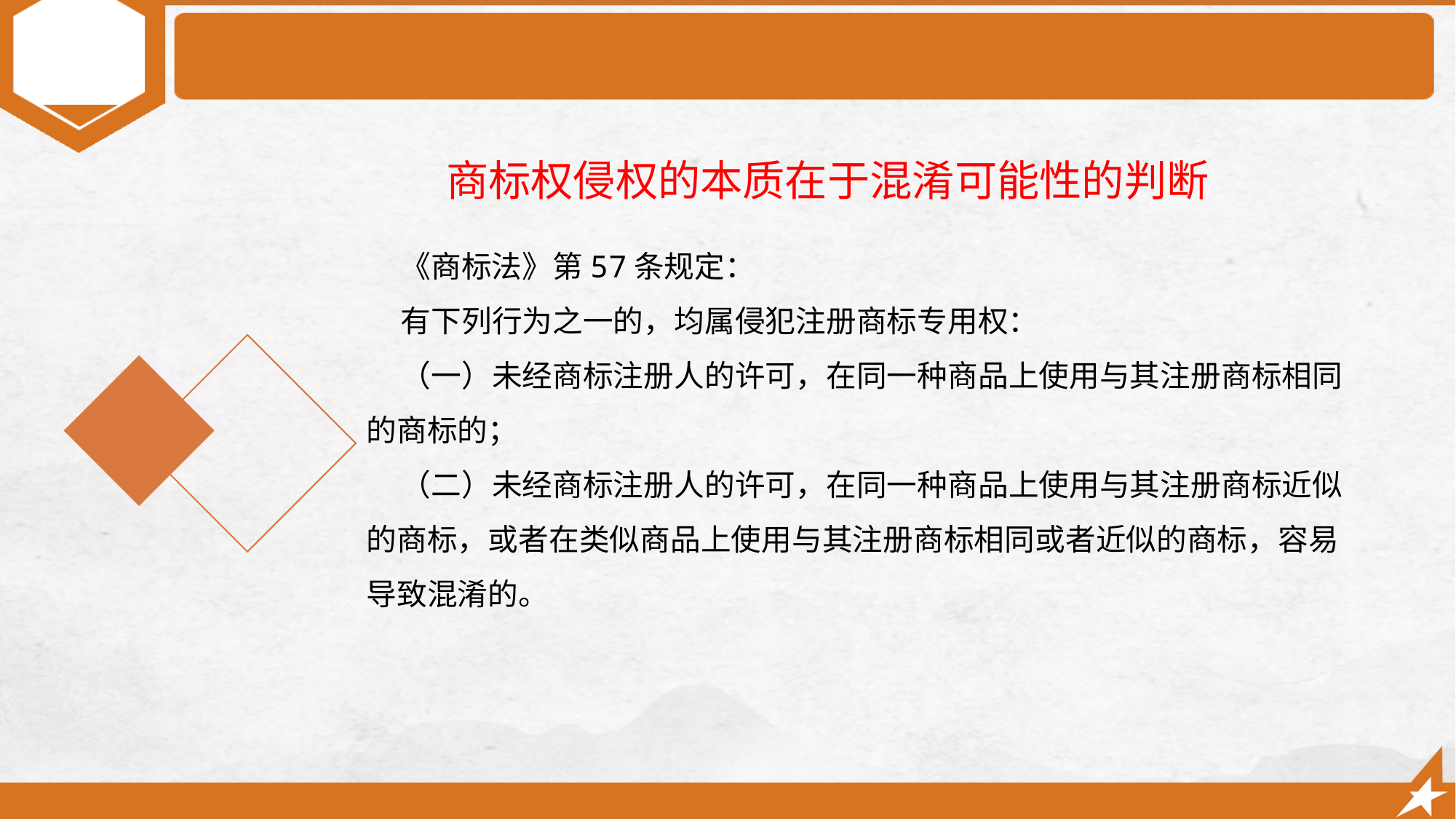

商标权侵权的本质在于混淆可能性的判断
    《商标法》第57条规定：
    有下列行为之一的，均属侵犯注册商标专用权：
    （一）未经商标注册人的许可，在同一种商品上使用与其注册商标相同的商标的；
    （二）未经商标注册人的许可，在同一种商品上使用与其注册商标近似的商标，或者在类似商品上使用与其注册商标相同或者近似的商标，容易导致混淆的。